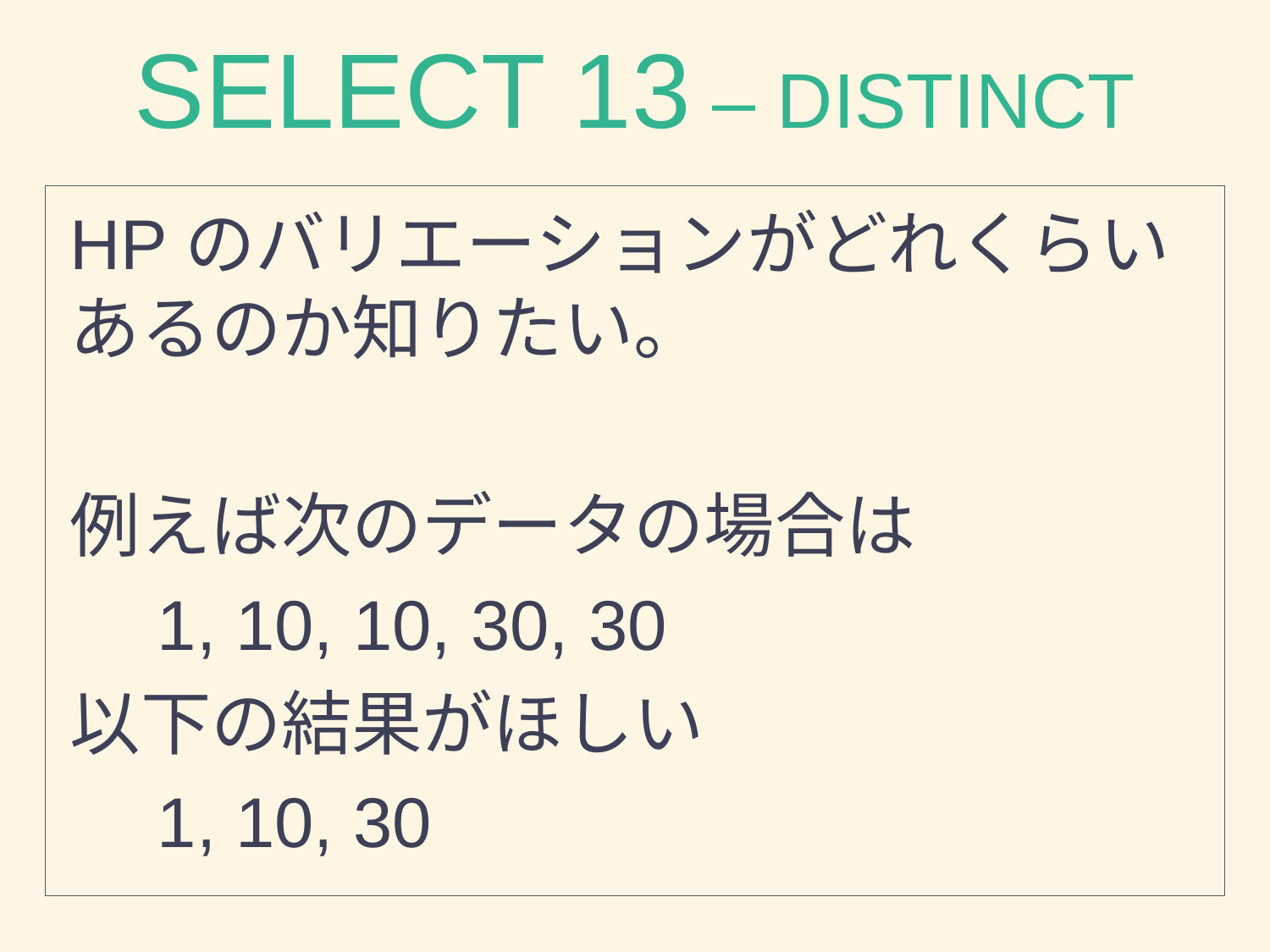

# SELECT 13 – DISTINCT
HPのバリエーションがどれくらいあるのか知りたい。

例えば次のデータの場合は
　1, 10, 10, 30, 30
以下の結果がほしい
　1, 10, 30